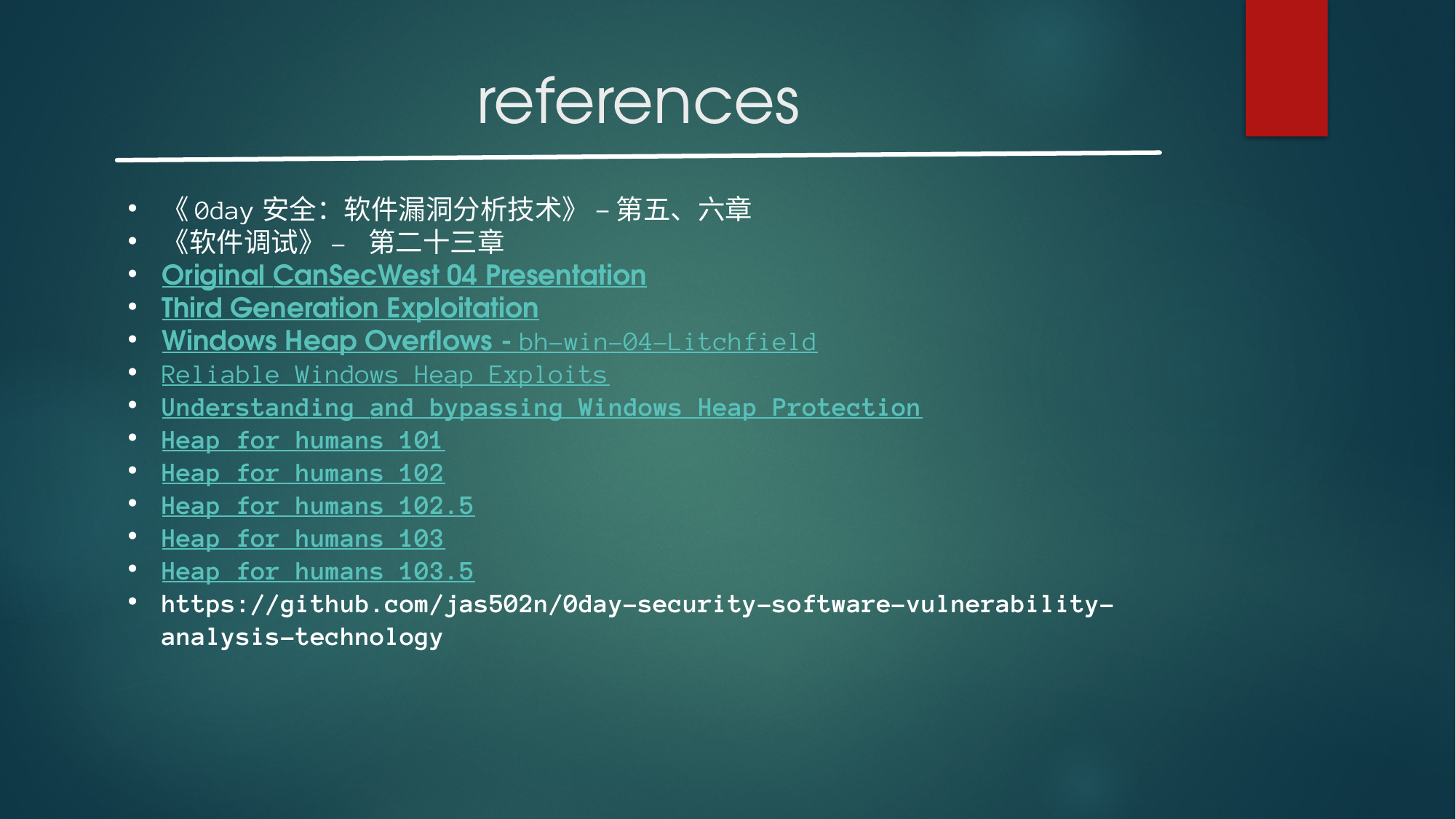

# references
《0day安全：软件漏洞分析技术》 – 第五、六章
《软件调试》- 第二十三章
Original CanSecWest 04 Presentation
Third Generation Exploitation
Windows Heap Overflows - bh-win-04-Litchfield
Reliable Windows Heap Exploits
Understanding and bypassing Windows Heap Protection
Heap for humans 101
Heap for humans 102
Heap for humans 102.5
Heap for humans 103
Heap for humans 103.5
https://github.com/jas502n/0day-security-software-vulnerability-analysis-technology